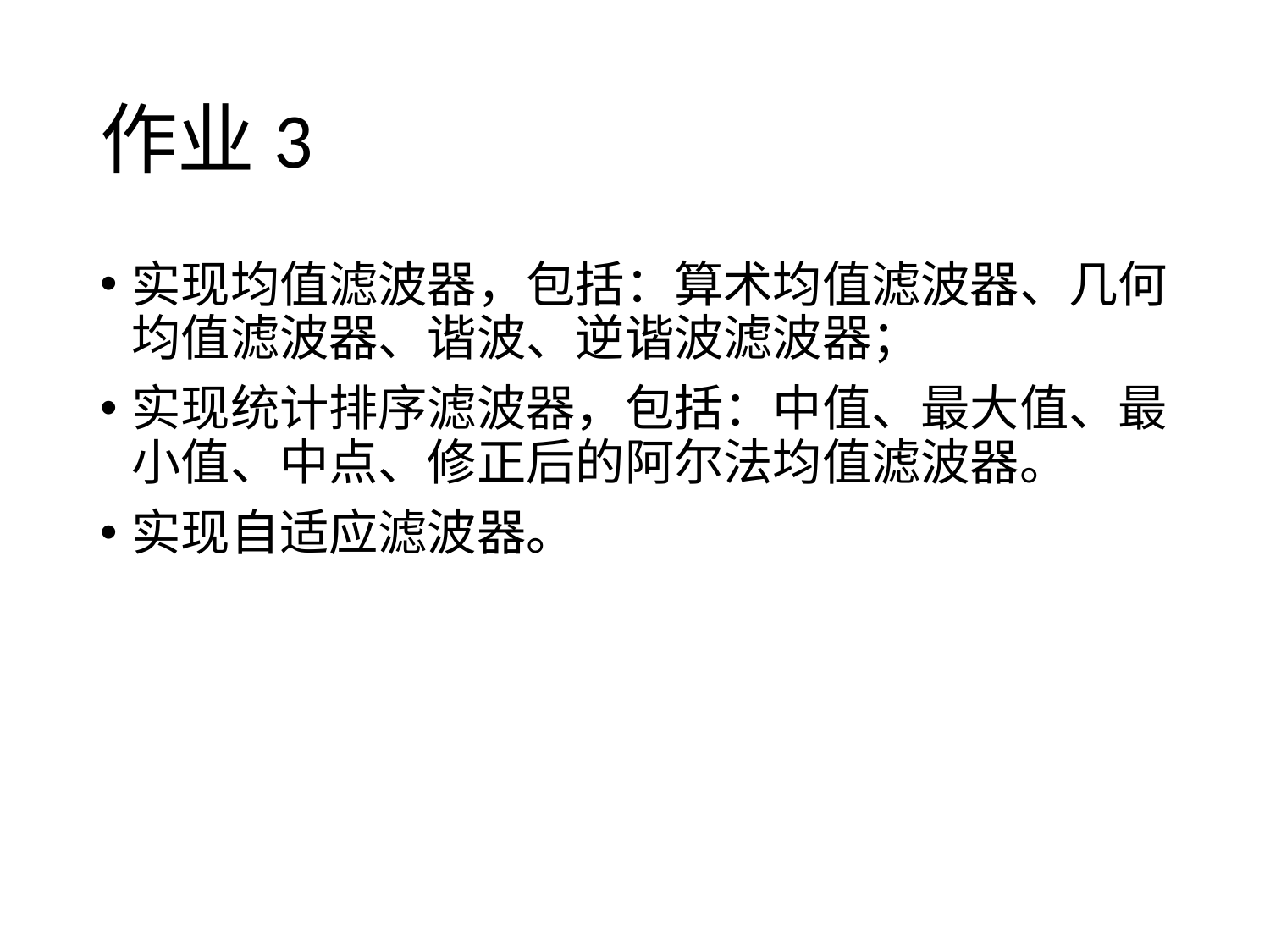

# 作业3
实现均值滤波器，包括：算术均值滤波器、几何均值滤波器、谐波、逆谐波滤波器；
实现统计排序滤波器，包括：中值、最大值、最小值、中点、修正后的阿尔法均值滤波器。
实现自适应滤波器。